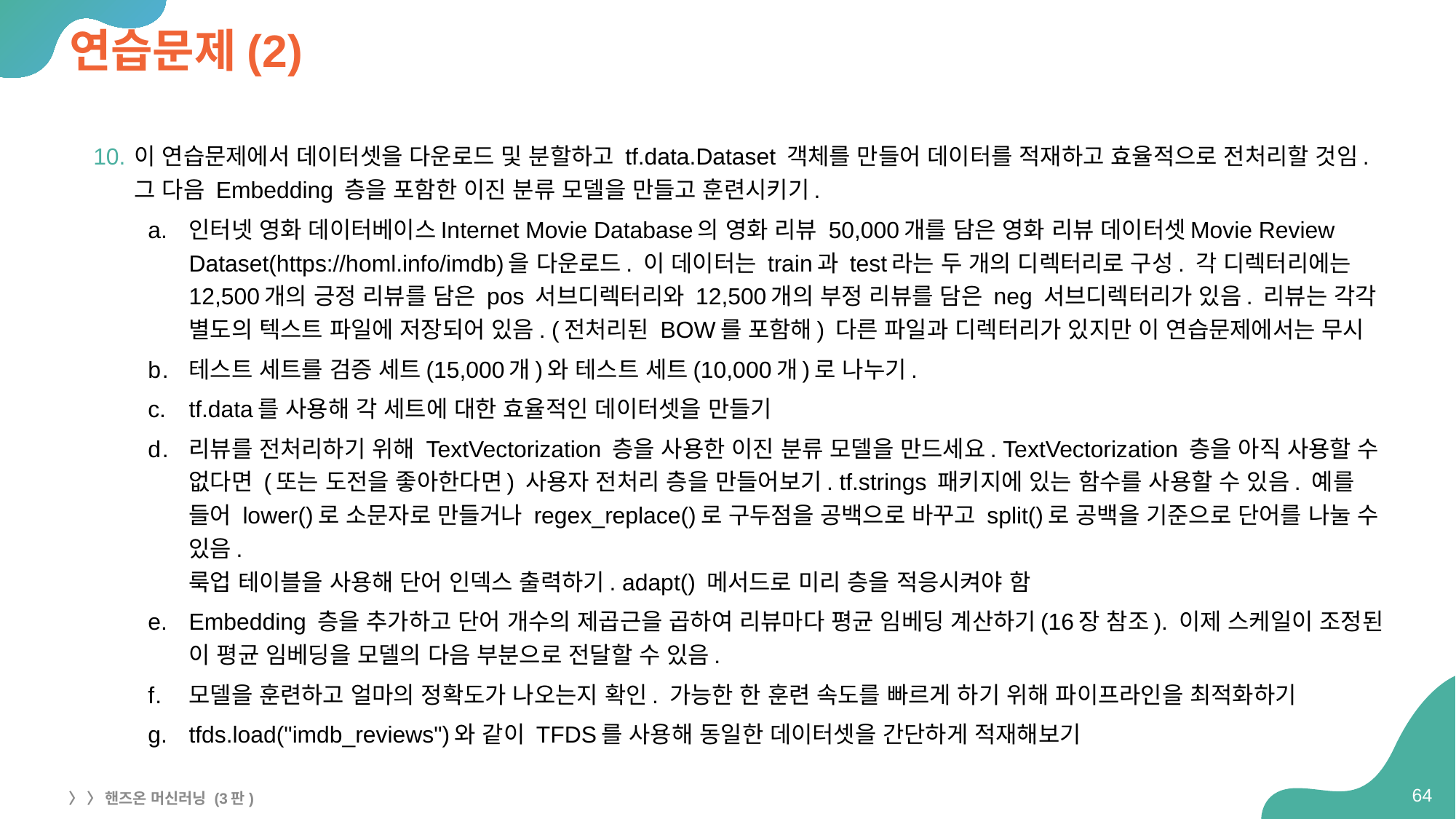

# 연습문제(2)
이 연습문제에서 데이터셋을 다운로드 및 분할하고 tf.data.Dataset 객체를 만들어 데이터를 적재하고 효율적으로 전처리할 것임. 그 다음 Embedding 층을 포함한 이진 분류 모델을 만들고 훈련시키기.
인터넷 영화 데이터베이스Internet Movie Database의 영화 리뷰 50,000개를 담은 영화 리뷰 데이터셋Movie Review Dataset(https://homl.info/imdb)을 다운로드. 이 데이터는 train과 test라는 두 개의 디렉터리로 구성. 각 디렉터리에는 12,500개의 긍정 리뷰를 담은 pos 서브디렉터리와 12,500개의 부정 리뷰를 담은 neg 서브디렉터리가 있음. 리뷰는 각각 별도의 텍스트 파일에 저장되어 있음. (전처리된 BOW를 포함해) 다른 파일과 디렉터리가 있지만 이 연습문제에서는 무시
테스트 세트를 검증 세트(15,000개)와 테스트 세트(10,000개)로 나누기.
tf.data를 사용해 각 세트에 대한 효율적인 데이터셋을 만들기
리뷰를 전처리하기 위해 TextVectorization 층을 사용한 이진 분류 모델을 만드세요. TextVectorization 층을 아직 사용할 수 없다면 (또는 도전을 좋아한다면) 사용자 전처리 층을 만들어보기. tf.strings 패키지에 있는 함수를 사용할 수 있음. 예를 들어 lower()로 소문자로 만들거나 regex_replace()로 구두점을 공백으로 바꾸고 split()로 공백을 기준으로 단어를 나눌 수 있음.
룩업 테이블을 사용해 단어 인덱스 출력하기. adapt() 메서드로 미리 층을 적응시켜야 함
Embedding 층을 추가하고 단어 개수의 제곱근을 곱하여 리뷰마다 평균 임베딩 계산하기(16장 참조). 이제 스케일이 조정된 이 평균 임베딩을 모델의 다음 부분으로 전달할 수 있음.
모델을 훈련하고 얼마의 정확도가 나오는지 확인. 가능한 한 훈련 속도를 빠르게 하기 위해 파이프라인을 최적화하기
tfds.load("imdb_reviews")와 같이 TFDS를 사용해 동일한 데이터셋을 간단하게 적재해보기
64
〉 〉 핸즈온 머신러닝 (3판)